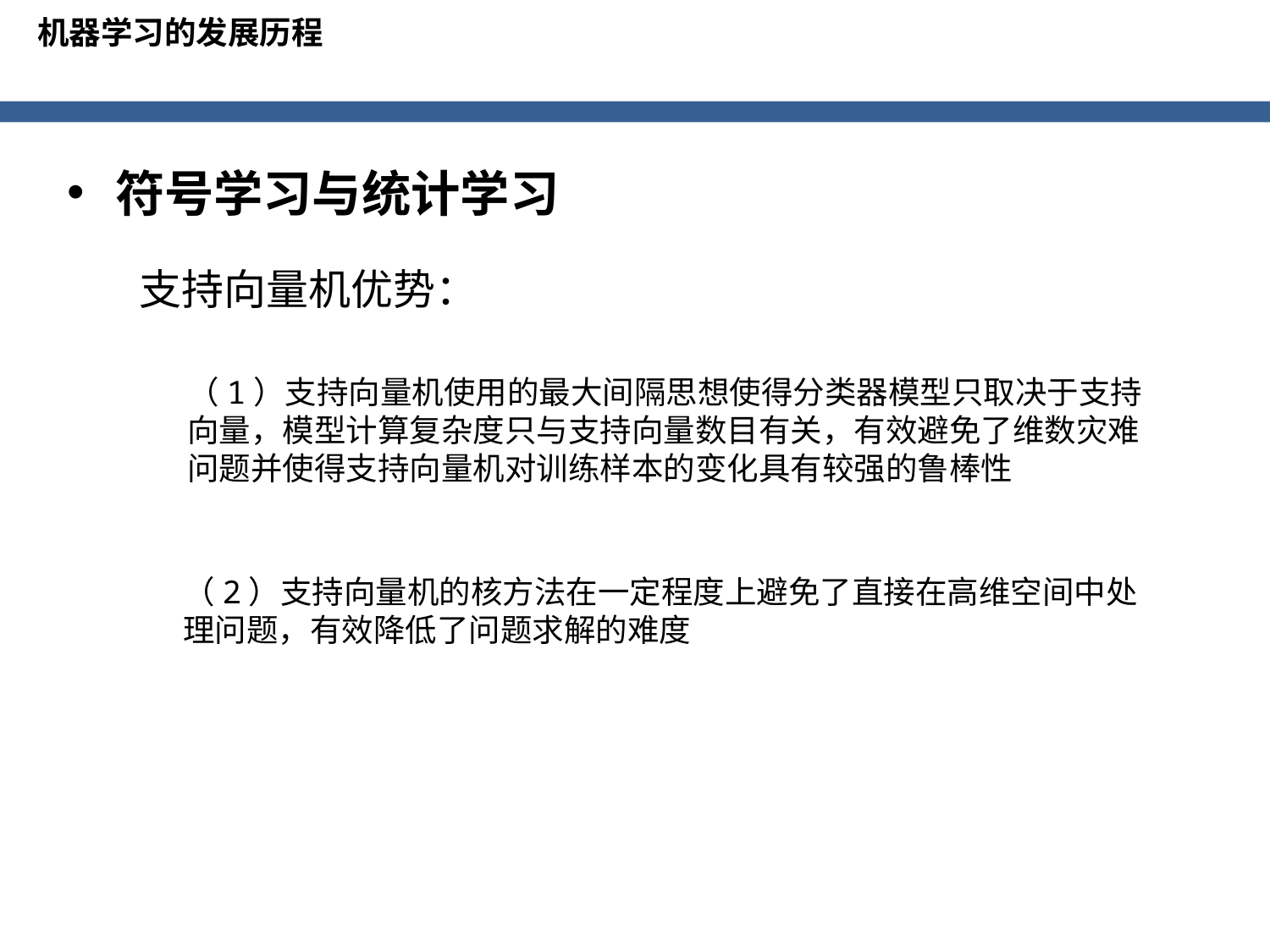

机器学习的发展历程
符号学习与统计学习
支持向量机优势：
（1）支持向量机使用的最大间隔思想使得分类器模型只取决于支持向量，模型计算复杂度只与支持向量数目有关，有效避免了维数灾难问题并使得支持向量机对训练样本的变化具有较强的鲁棒性
（2）支持向量机的核方法在一定程度上避免了直接在高维空间中处理问题，有效降低了问题求解的难度